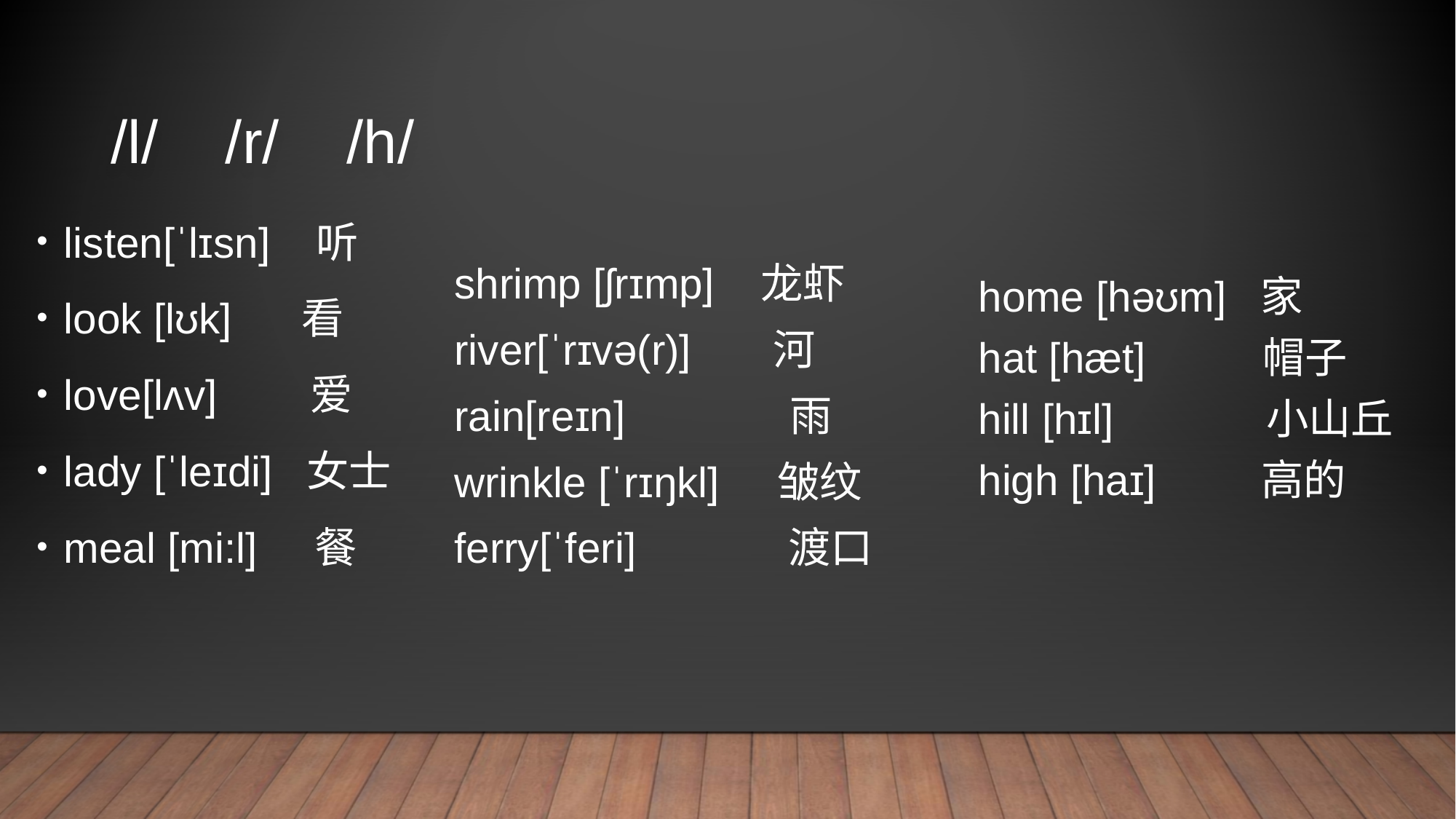

# /l/    /r/    /h/
listen[ˈlɪsn]   听
look [lʊk]     看
love[lʌv]       爱
lady [ˈleɪdi]  女士
meal [mi:l]    餐
shrimp [ʃrɪmp]   龙虾
river[ˈrɪvə(r)]      河
rain[reɪn]             雨
wrinkle [ˈrɪŋkl]    皱纹
ferry[ˈferi]            渡口
home [həʊm]  家
hat [hæt]         帽子
hill [hɪl]            小山丘
high [haɪ]        高的